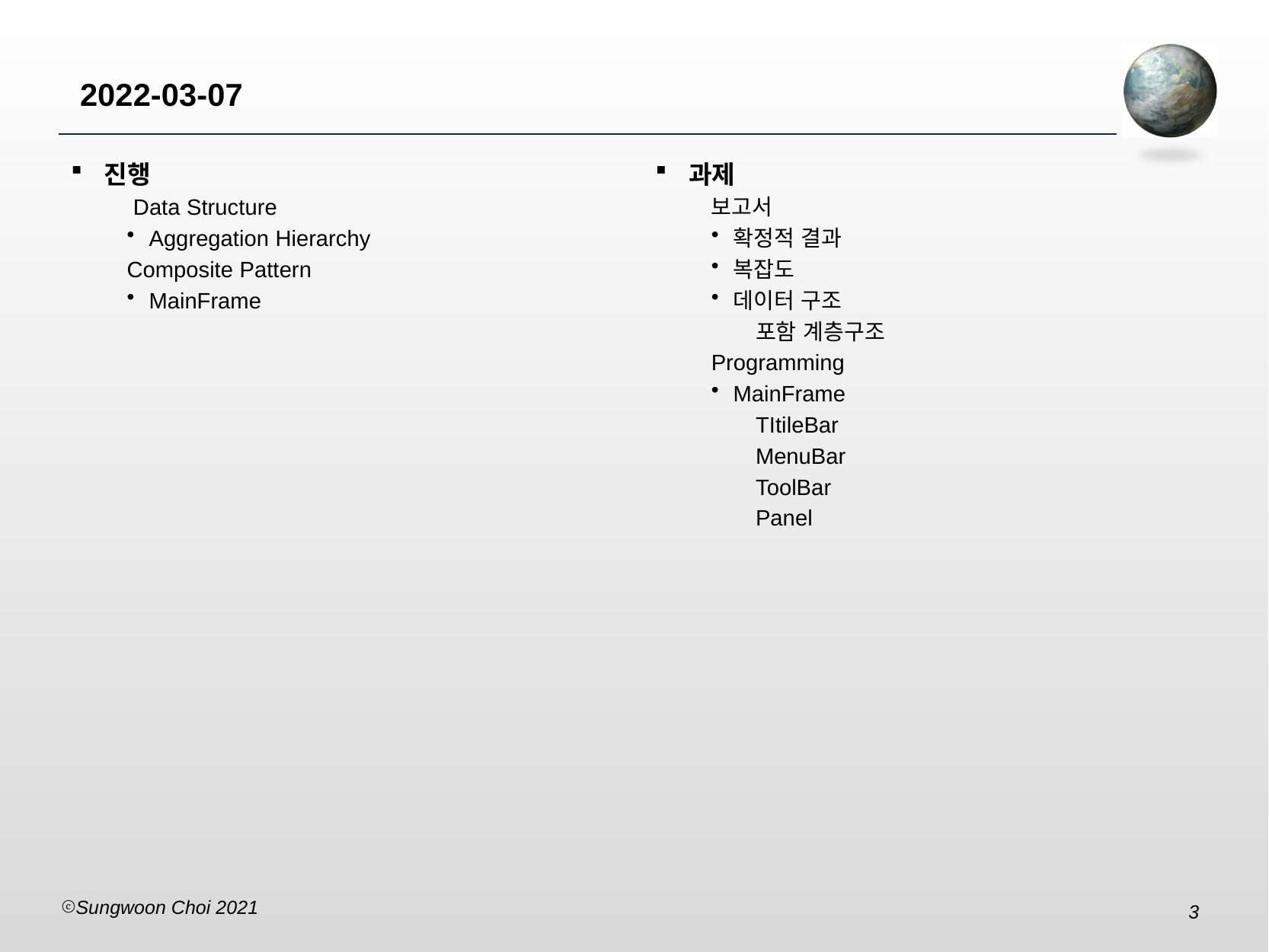

# 2022-03-07
진행
 Data Structure
Aggregation Hierarchy
Composite Pattern
MainFrame

과제
보고서
확정적 결과
복잡도
데이터 구조
포함 계층구조
Programming
MainFrame
TItileBar
MenuBar
ToolBar
Panel
Sungwoon Choi 2021
3